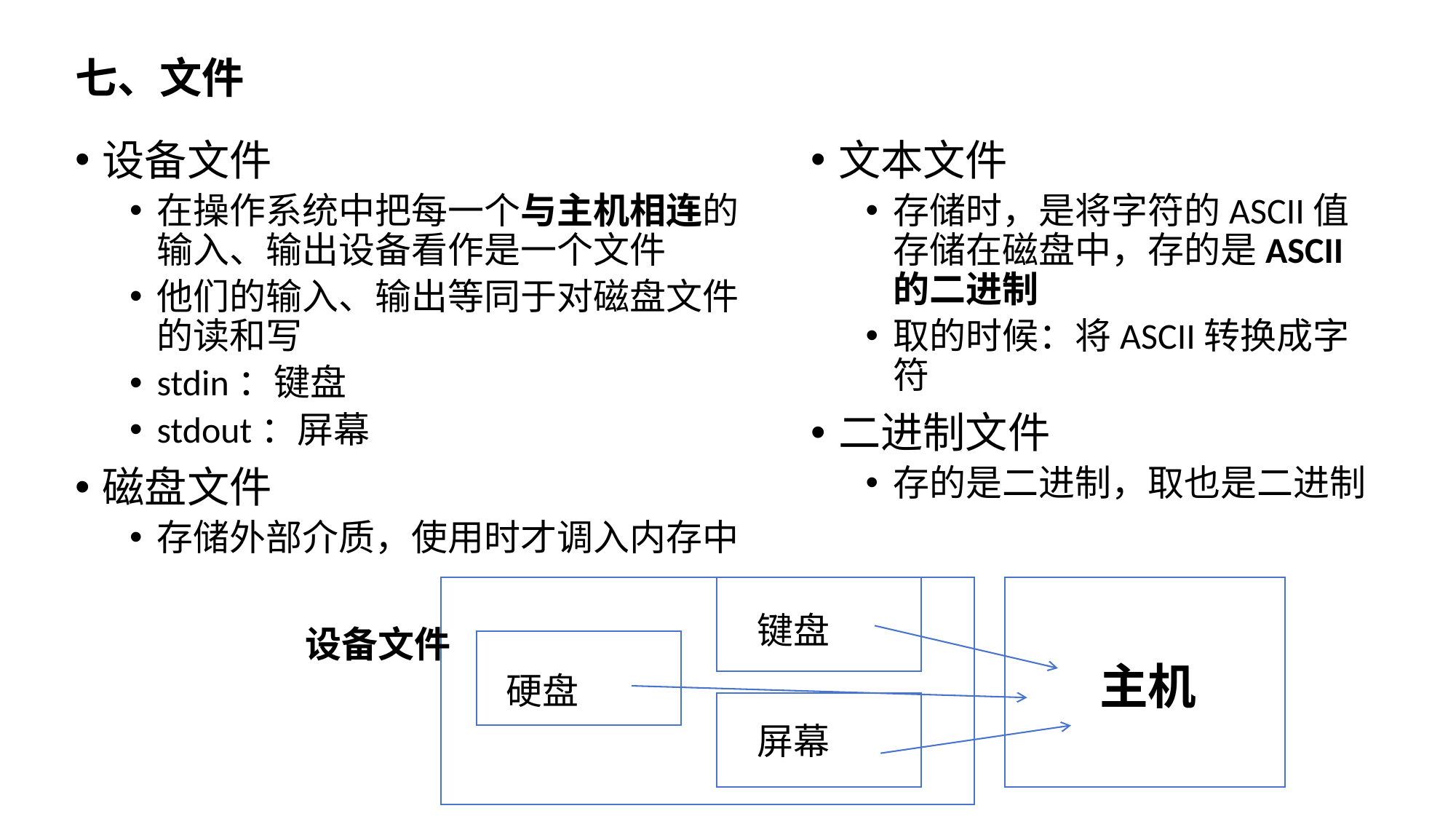

七、文件
设备文件
在操作系统中把每一个与主机相连的输入、输出设备看作是一个文件
他们的输入、输出等同于对磁盘文件的读和写
stdin：键盘
stdout：屏幕
磁盘文件
存储外部介质，使用时才调入内存中
文本文件
存储时，是将字符的ASCII值存储在磁盘中，存的是ASCII的二进制
取的时候：将ASCII转换成字符
二进制文件
存的是二进制，取也是二进制

键盘

主机
硬盘

屏幕

设备文件